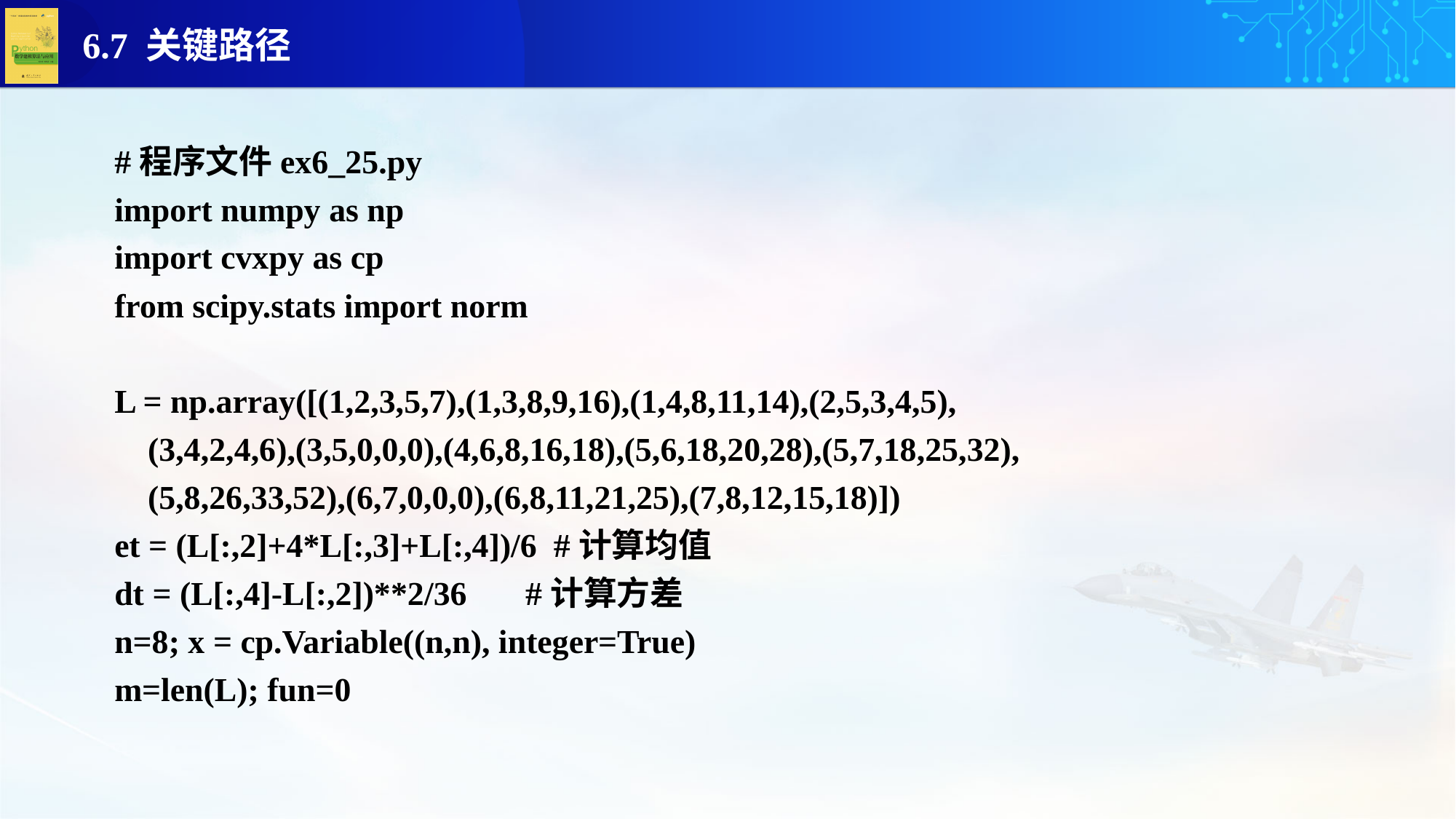

#程序文件ex6_25.py
import numpy as np
import cvxpy as cp
from scipy.stats import norm

L = np.array([(1,2,3,5,7),(1,3,8,9,16),(1,4,8,11,14),(2,5,3,4,5),
    (3,4,2,4,6),(3,5,0,0,0),(4,6,8,16,18),(5,6,18,20,28),(5,7,18,25,32),
    (5,8,26,33,52),(6,7,0,0,0),(6,8,11,21,25),(7,8,12,15,18)])
et = (L[:,2]+4*L[:,3]+L[:,4])/6  #计算均值
dt = (L[:,4]-L[:,2])**2/36       #计算方差
n=8; x = cp.Variable((n,n), integer=True)
m=len(L); fun=0